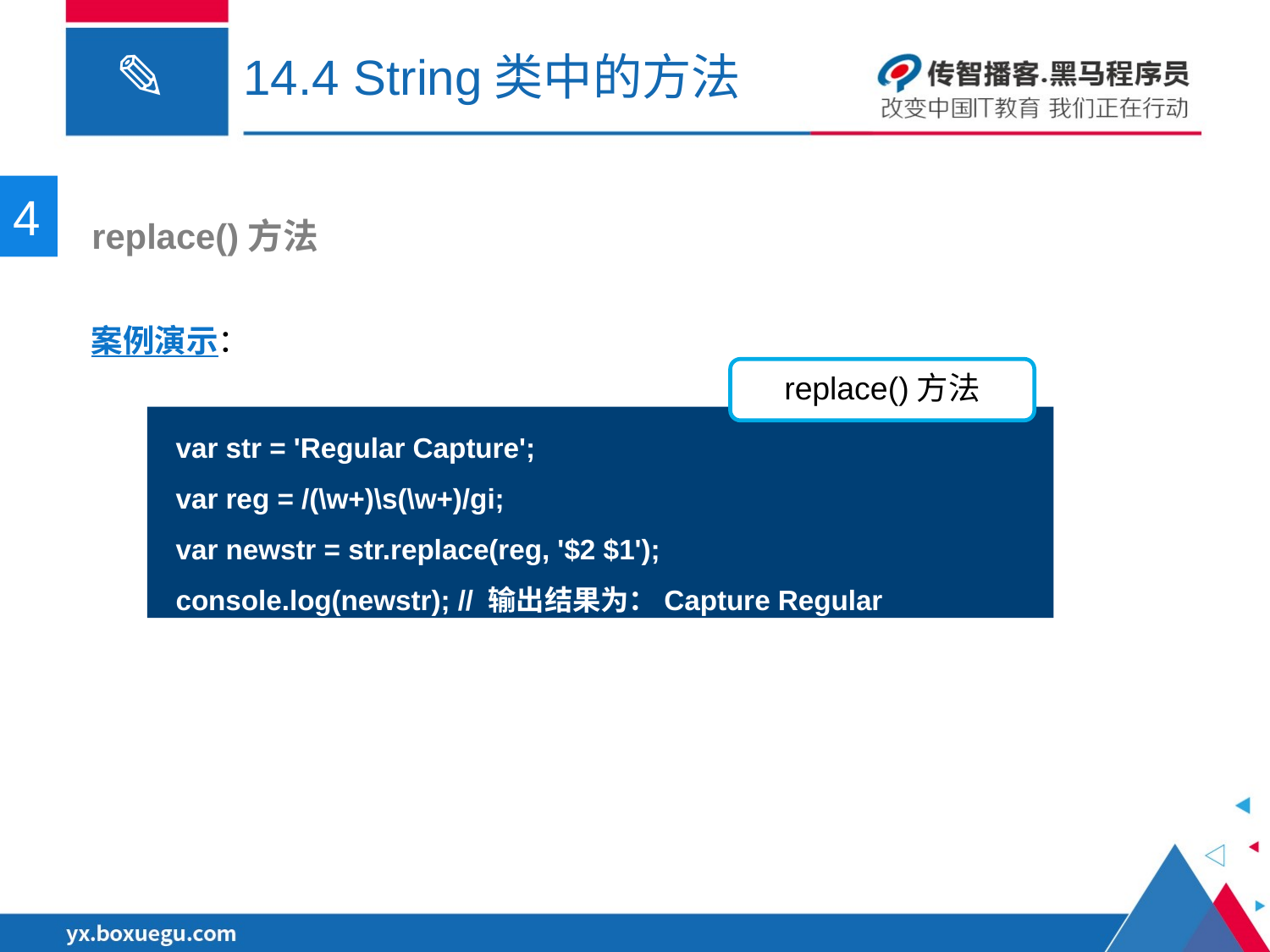

# 14.4 String类中的方法

4
  replace()方法
案例演示：
replace()方法

var str = 'Regular Capture';
var reg = /(\w+)\s(\w+)/gi;
var newstr = str.replace(reg, '$2 $1');
console.log(newstr); // 输出结果为：Capture Regular